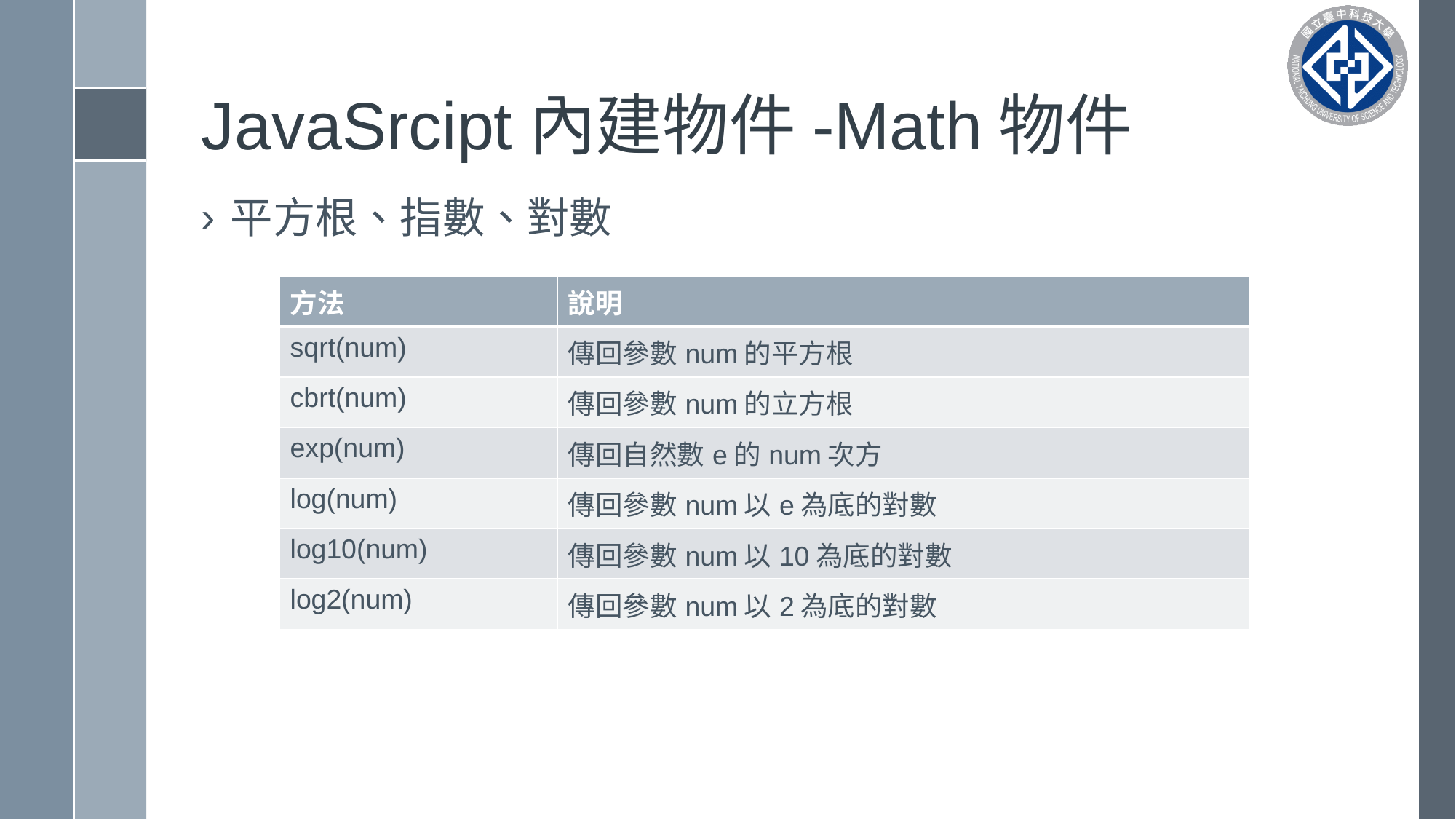

# JavaSrcipt內建物件-Math物件
平方根、指數、對數

| 方法 | 說明 |
| --- | --- |
| sqrt(num) | 傳回參數num的平方根 |
| cbrt(num) | 傳回參數num的立方根 |
| exp(num) | 傳回自然數e的num次方 |
| log(num) | 傳回參數num以e為底的對數 |
| log10(num) | 傳回參數num以10為底的對數 |
| log2(num) | 傳回參數num以2為底的對數 |